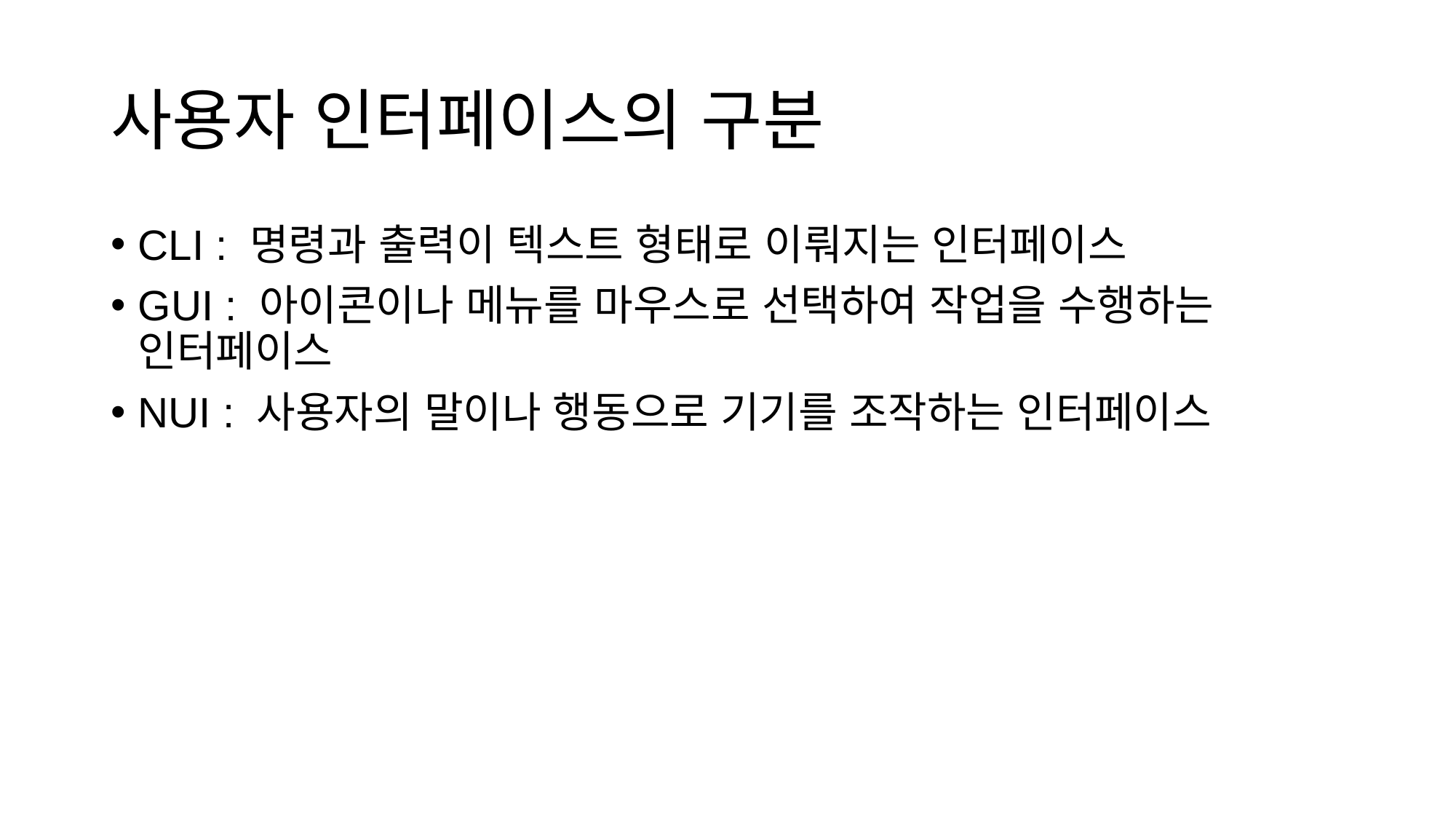

# 사용자 인터페이스의 구분
CLI : 명령과 출력이 텍스트 형태로 이뤄지는 인터페이스
GUI : 아이콘이나 메뉴를 마우스로 선택하여 작업을 수행하는 인터페이스
NUI : 사용자의 말이나 행동으로 기기를 조작하는 인터페이스